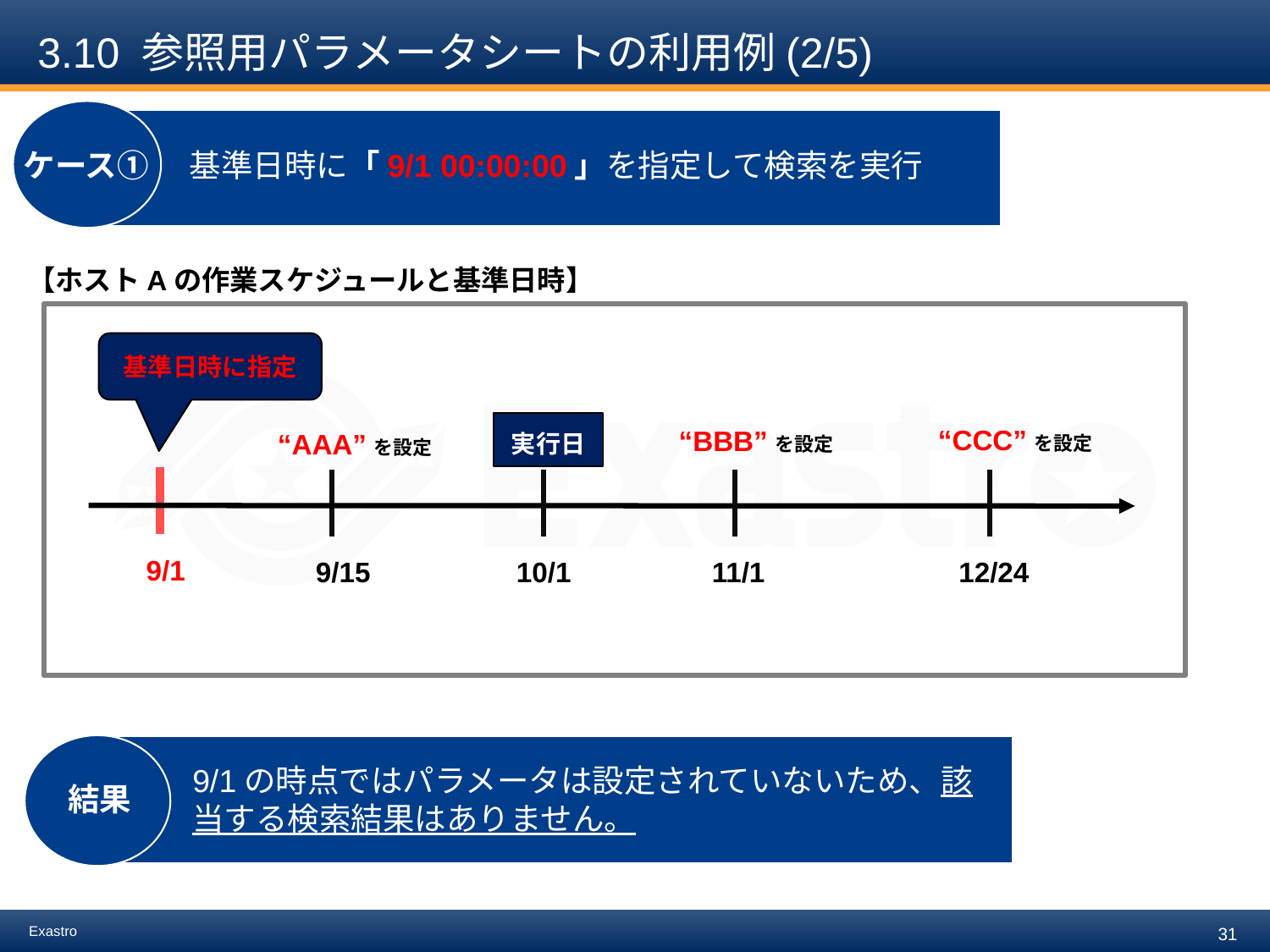

# 3.10 参照用パラメータシートの利用例(2/5)

ケース①
基準日時に「9/1 00:00:00」を指定して検索を実行
【ホストAの作業スケジュールと基準日時】

基準日時に指定

実行日
“CCC”を設定
“BBB”を設定
“AAA”を設定
9/1
9/15
10/1
11/1
12/24

9/1の時点ではパラメータは設定されていないため、該当する検索結果はありません。
結果